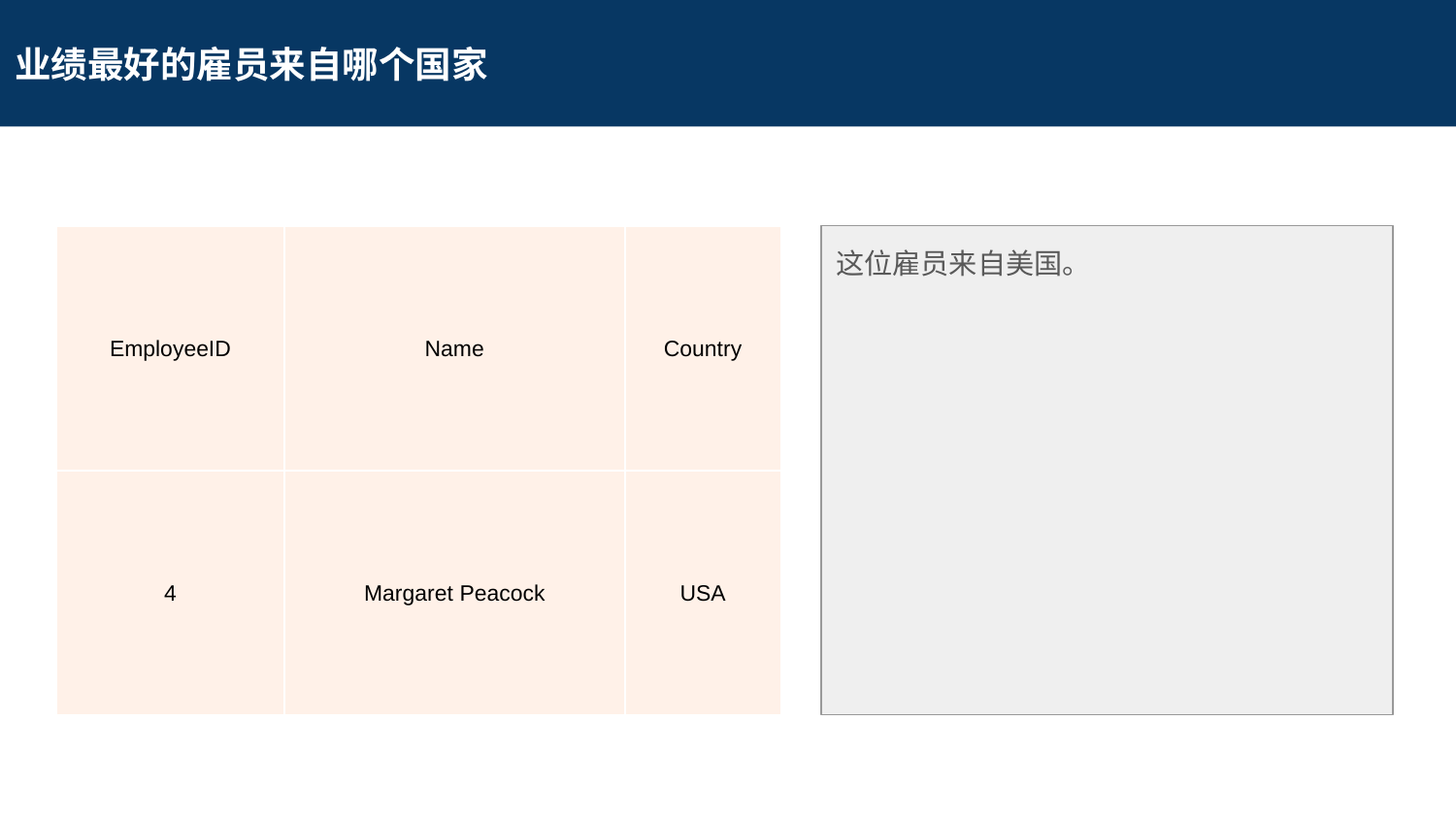

# 业绩最好的雇员来自哪个国家
<visualization>
| EmployeeID | Name | Country |
| --- | --- | --- |
| 4 | Margaret Peacock | USA |
这位雇员来自美国。